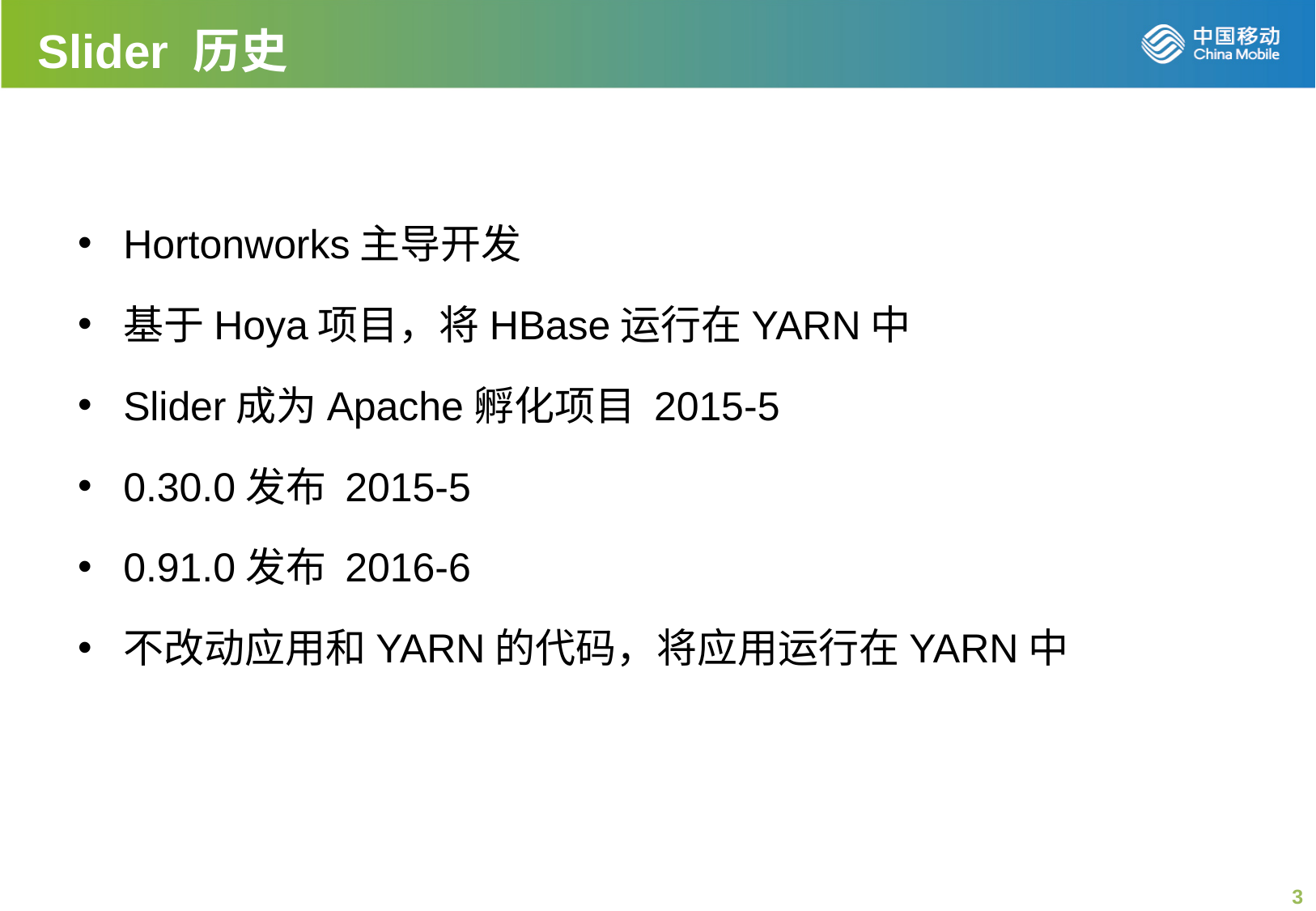

# Slider 历史
Hortonworks主导开发
基于Hoya项目，将HBase运行在YARN中
Slider成为Apache孵化项目 2015-5
0.30.0发布 2015-5
0.91.0发布 2016-6
不改动应用和YARN的代码，将应用运行在YARN中